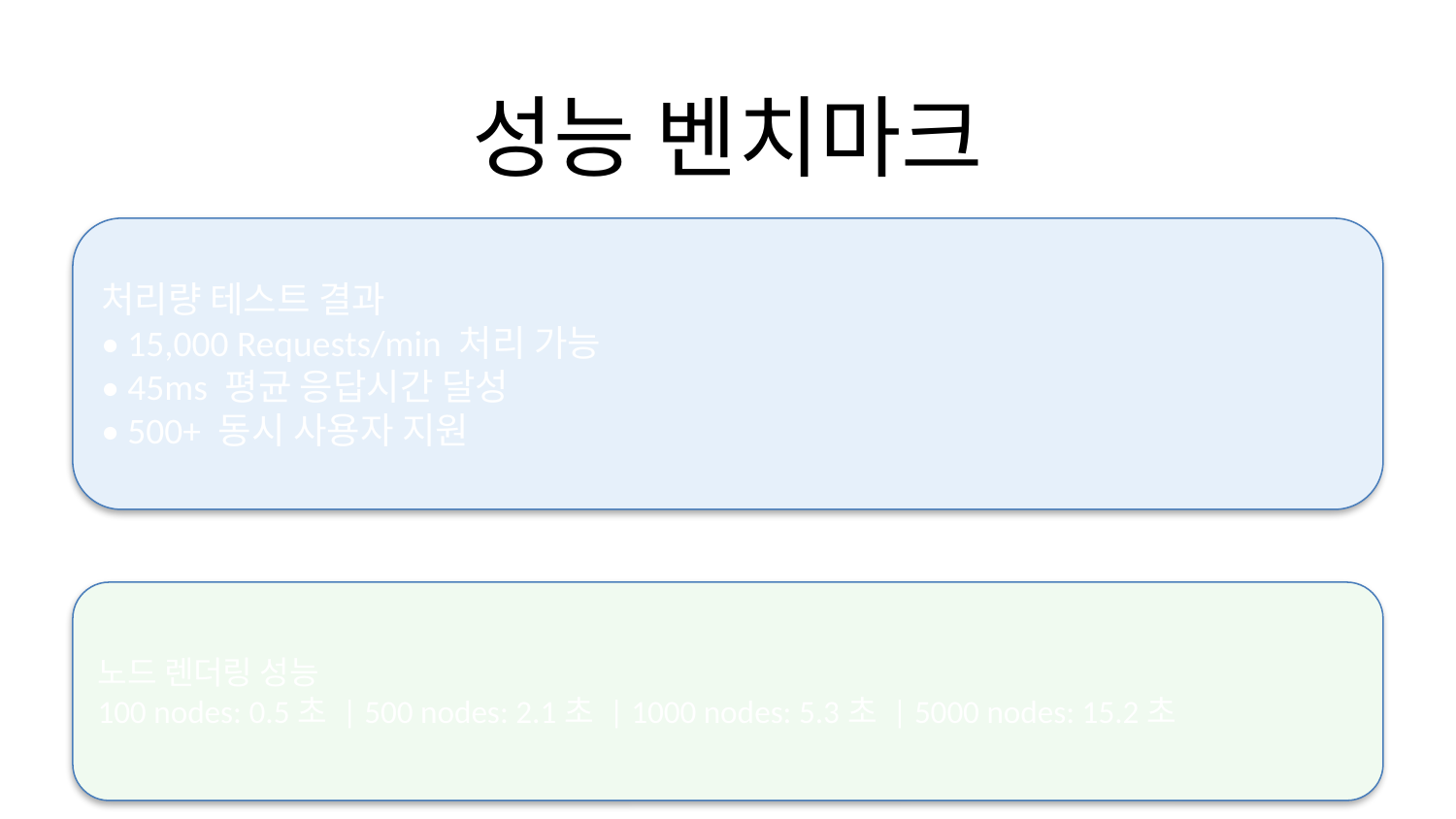

# 성능 벤치마크
처리량 테스트 결과
• 15,000 Requests/min 처리 가능
• 45ms 평균 응답시간 달성
• 500+ 동시 사용자 지원
노드 렌더링 성능
100 nodes: 0.5초 | 500 nodes: 2.1초 | 1000 nodes: 5.3초 | 5000 nodes: 15.2초